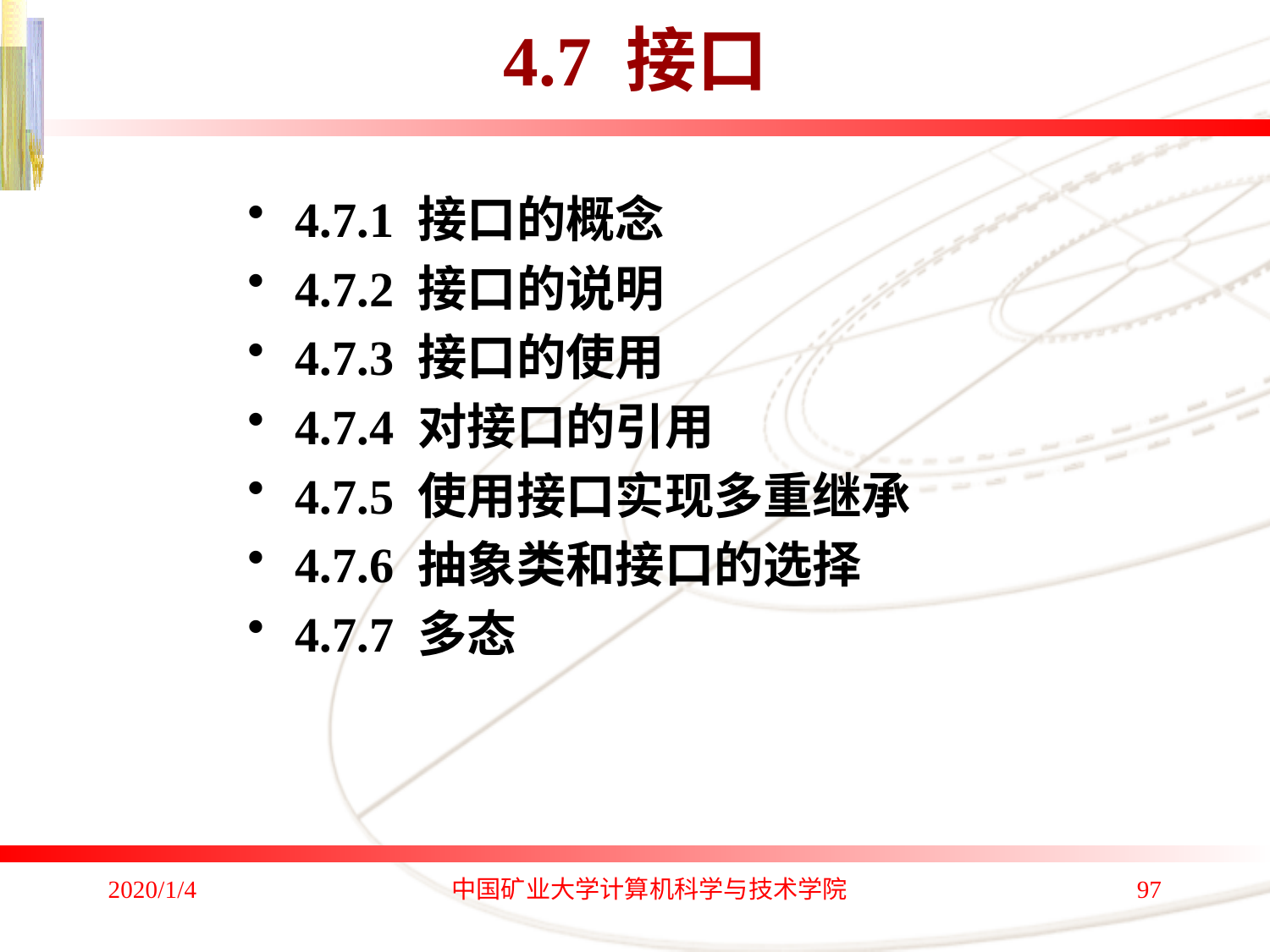

# 4.7 接口
4.7.1 接口的概念
4.7.2 接口的说明
4.7.3 接口的使用
4.7.4 对接口的引用
4.7.5 使用接口实现多重继承
4.7.6 抽象类和接口的选择
4.7.7 多态
2020/1/4
中国矿业大学计算机科学与技术学院
97